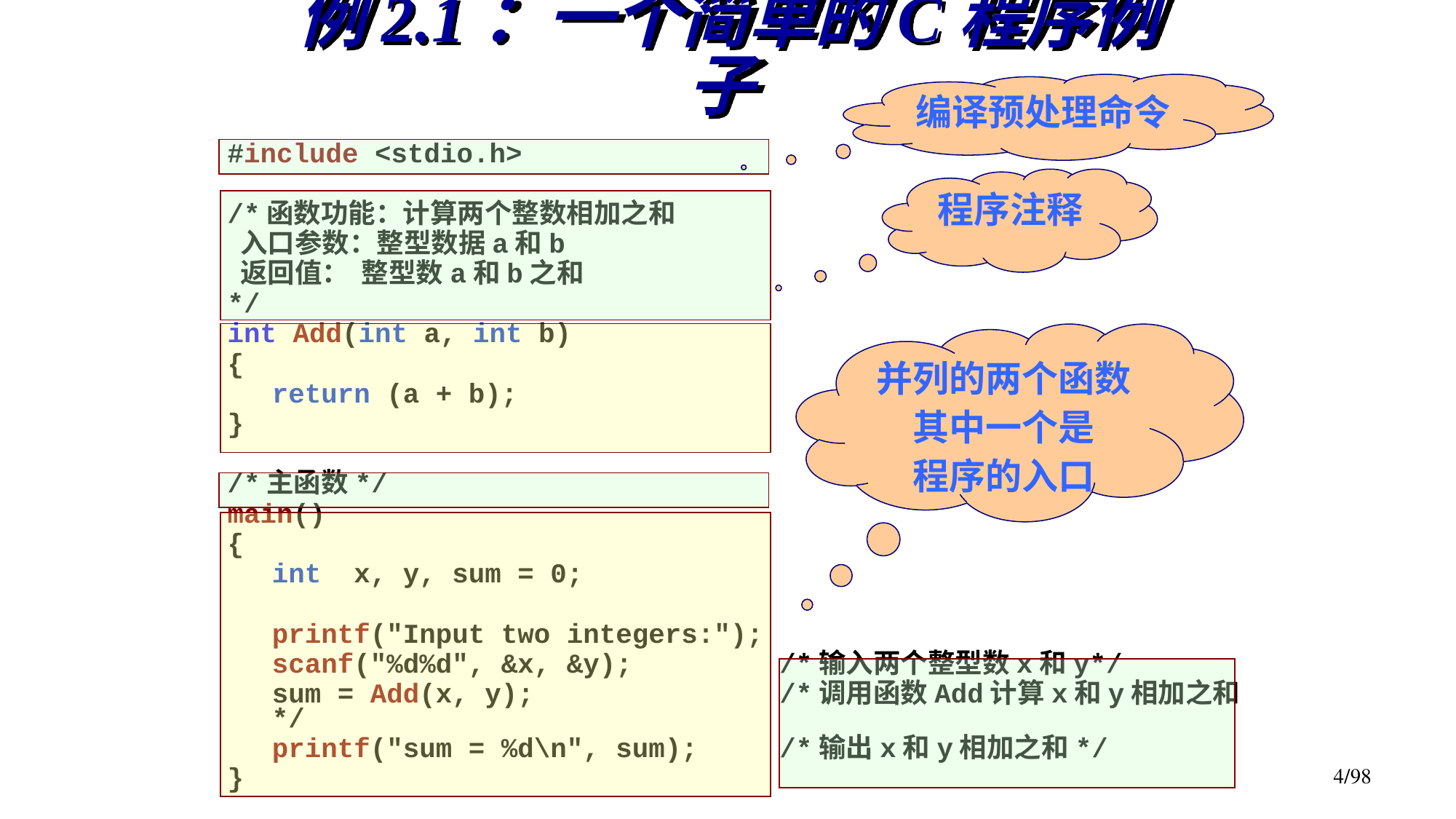

# 例2.1：一个简单的C程序例子
编译预处理命令
#include <stdio.h>

/*函数功能：计算两个整数相加之和
 入口参数：整型数据a和b
 返回值：  整型数a和b之和
*/
int Add(int a, int b)
{
	return (a + b);
}

/*主函数*/
main()
{
	int  x, y, sum = 0;

	printf("Input two integers:");
	scanf("%d%d", &x, &y);         /*输入两个整型数x和y*/
	sum = Add(x, y);               /*调用函数Add计算x和y相加之和*/
	printf("sum = %d\n", sum);     /*输出x和y相加之和*/
}

程序注释

并列的两个函数
其中一个是
程序的入口